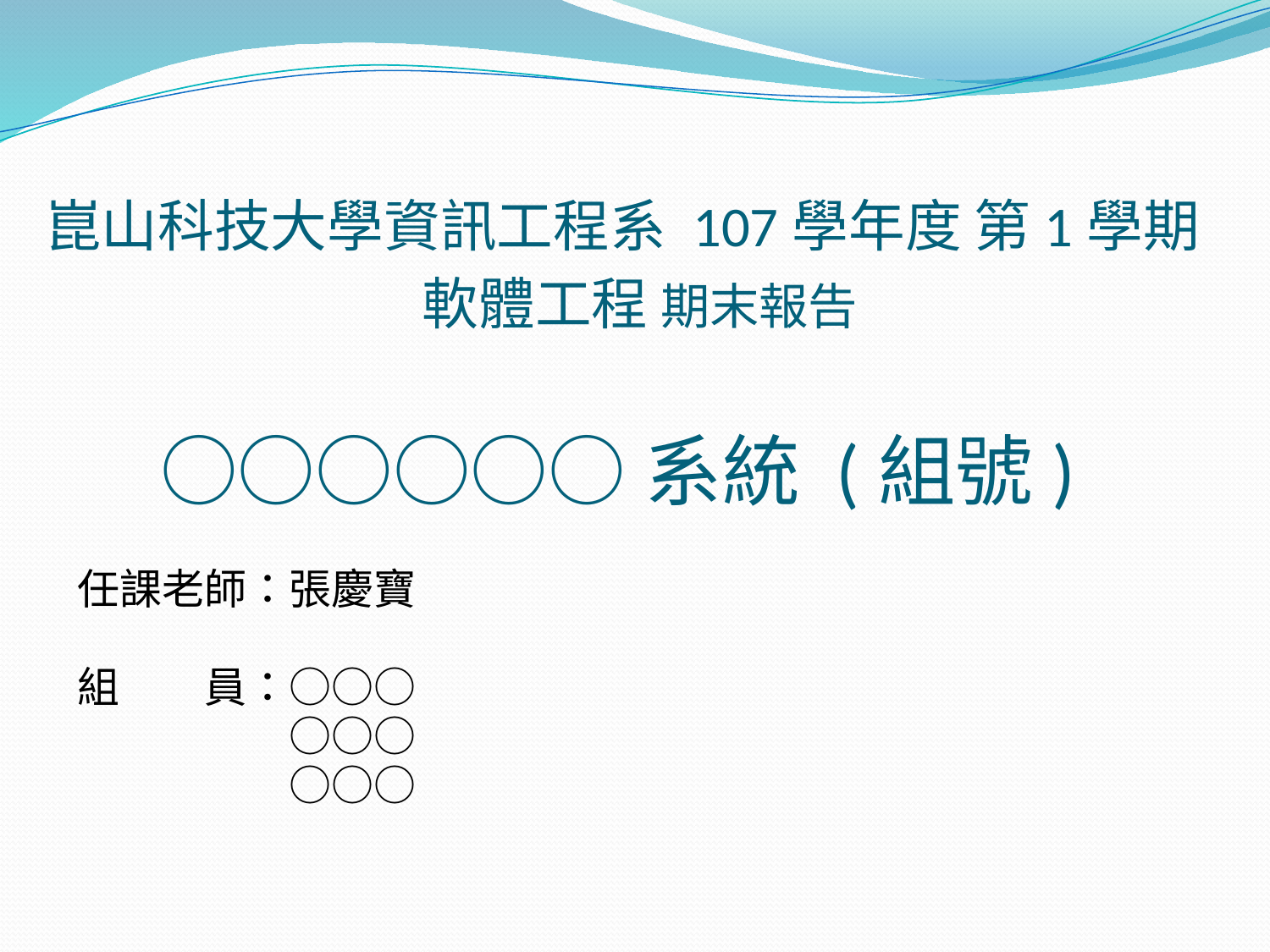

崑山科技大學資訊工程系 107學年度 第1學期
軟體工程 期末報告
# ○○○○○○系統 (組號)
任課老師：張慶寶

組　　員：○○○
　　　　　○○○
　　　　　○○○